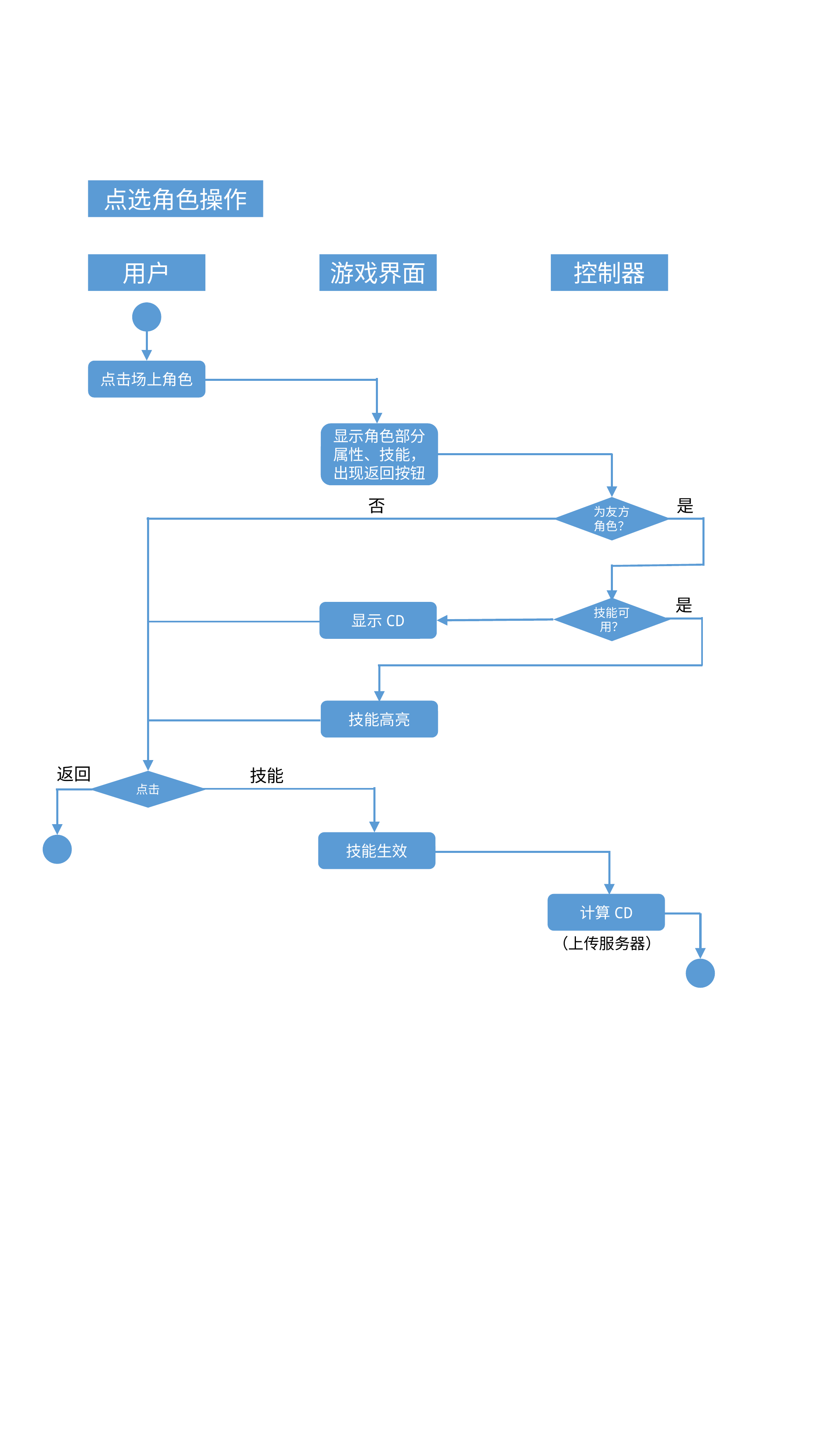

点选角色操作
用户
游戏界面
控制器

点击场上角色
显示角色部分属性、技能，出现返回按钮
否
是
为友方角色？
是
技能可用？
显示CD
技能高亮
返回
技能
点击
技能生效

计算CD
（上传服务器）